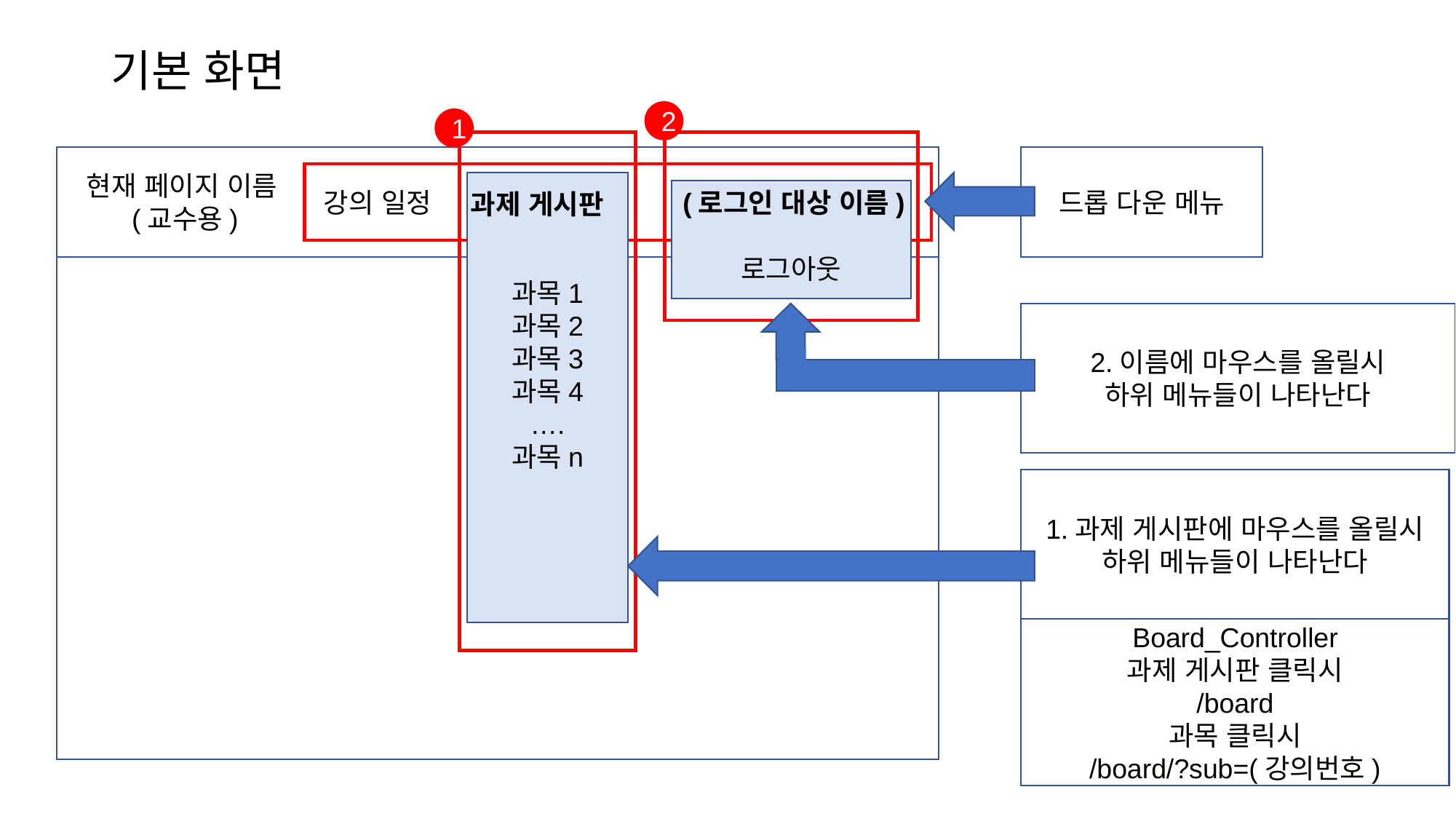

# 기본 화면
2
1

드롭 다운 메뉴
현재 페이지 이름(교수용)

과목1
과목2
과목3
과목4
….
과목n

강의 일정
(로그인 대상 이름)

로그아웃
과제 게시판
2.이름에 마우스를 올릴시
하위 메뉴들이 나타난다

1.과제 게시판에 마우스를 올릴시
하위 메뉴들이 나타난다

Board_Controller
과제 게시판 클릭시
/board
과목 클릭시
/board/?sub=(강의번호)